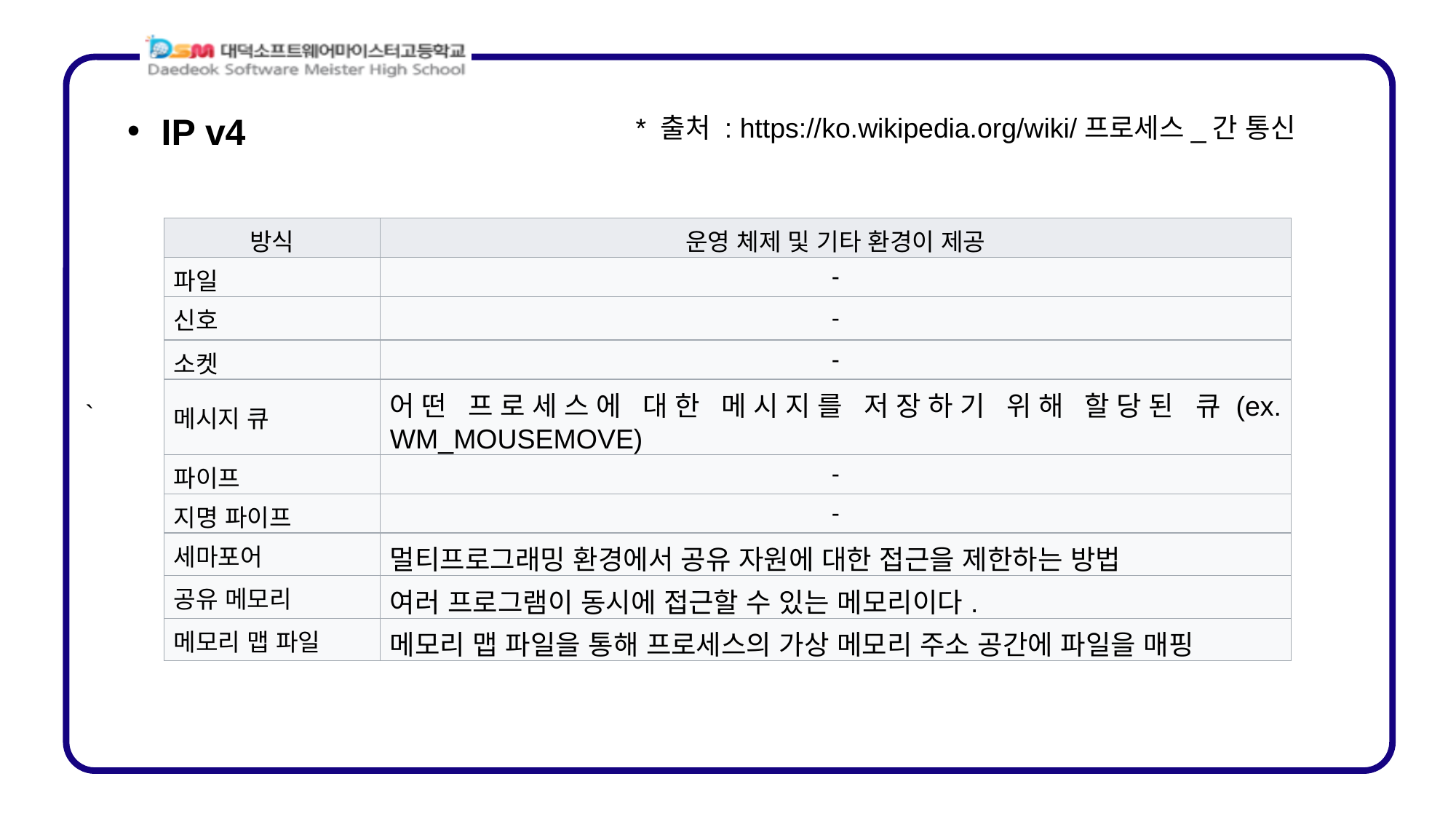

IP v4
* 출처 : https://ko.wikipedia.org/wiki/프로세스_간 통신
| 방식 | 운영 체제 및 기타 환경이 제공 |
| --- | --- |
| 파일 | - |
| 신호 | - |
| 소켓 | - |
| 메시지 큐 | 어떤 프로세스에 대한 메시지를 저장하기 위해 할당된 큐(ex. WM\_MOUSEMOVE) |
| 파이프 | - |
| 지명 파이프 | - |
| 세마포어 | 멀티프로그래밍 환경에서 공유 자원에 대한 접근을 제한하는 방법 |
| 공유 메모리 | 여러 프로그램이 동시에 접근할 수 있는 메모리이다. |
| 메모리 맵 파일 | 메모리 맵 파일을 통해 프로세스의 가상 메모리 주소 공간에 파일을 매핑 |